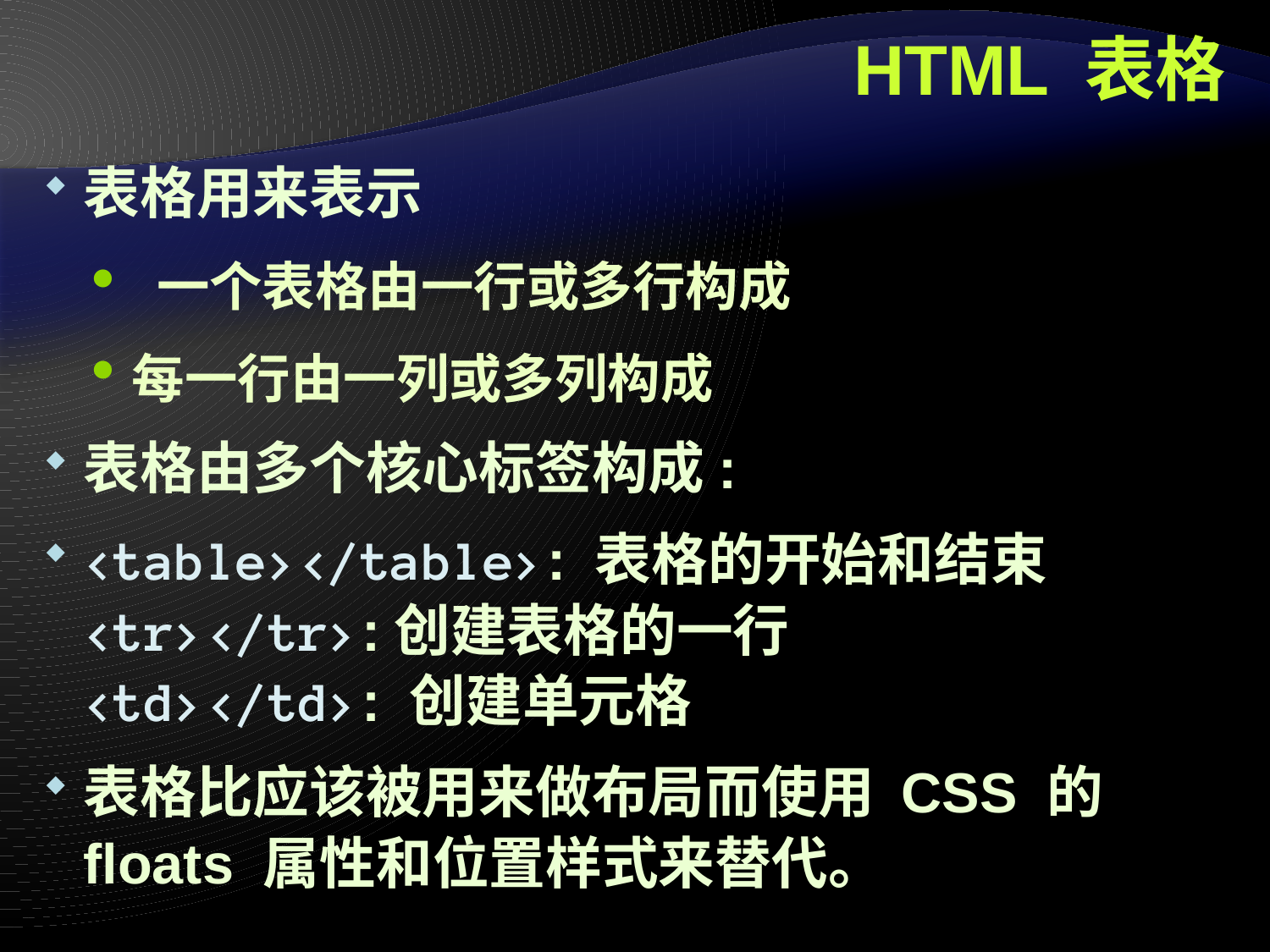

# HTML 表格
表格用来表示
 一个表格由一行或多行构成
每一行由一列或多列构成
表格由多个核心标签构成:
<table></table>: 表格的开始和结束
<tr></tr>:创建表格的一行
<td></td>: 创建单元格
表格比应该被用来做布局而使用 CSS 的floats 属性和位置样式来替代。
58